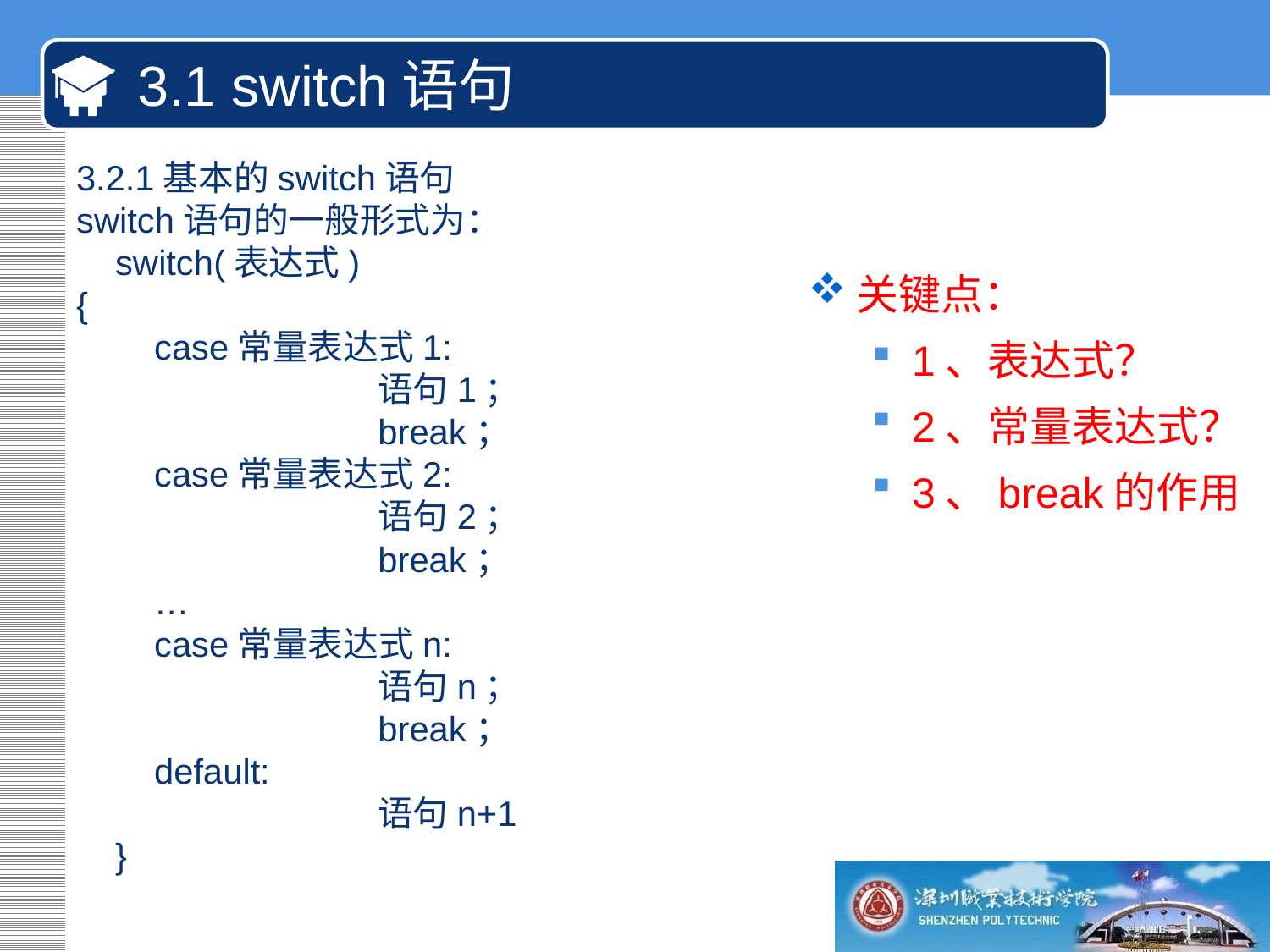

# 3.1 switch语句
3.2.1基本的switch语句
switch语句的一般形式为：
    switch(表达式)
{
        case常量表达式1:
			语句1；
			break；
        case常量表达式2:
			语句2；
			break；
        …
        case常量表达式n:
			语句n；
			break；
        default:
			语句n+1
    }
关键点：
1、表达式？
2、常量表达式？
3、break的作用